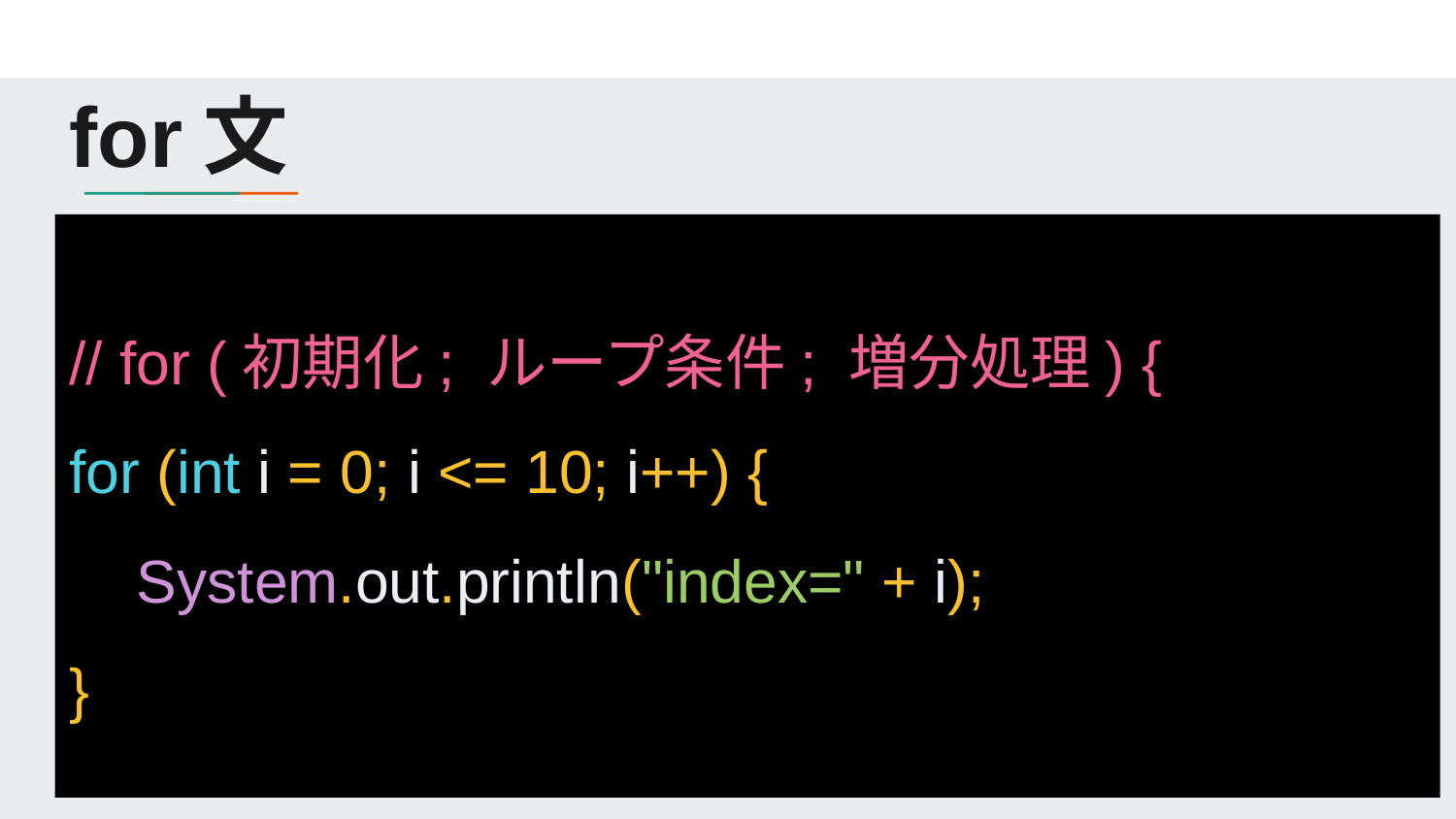

# for文
// for (初期化; ループ条件; 増分処理) {
for (int i = 0; i <= 10; i++) {
    System.out.println("index=" + i);
}